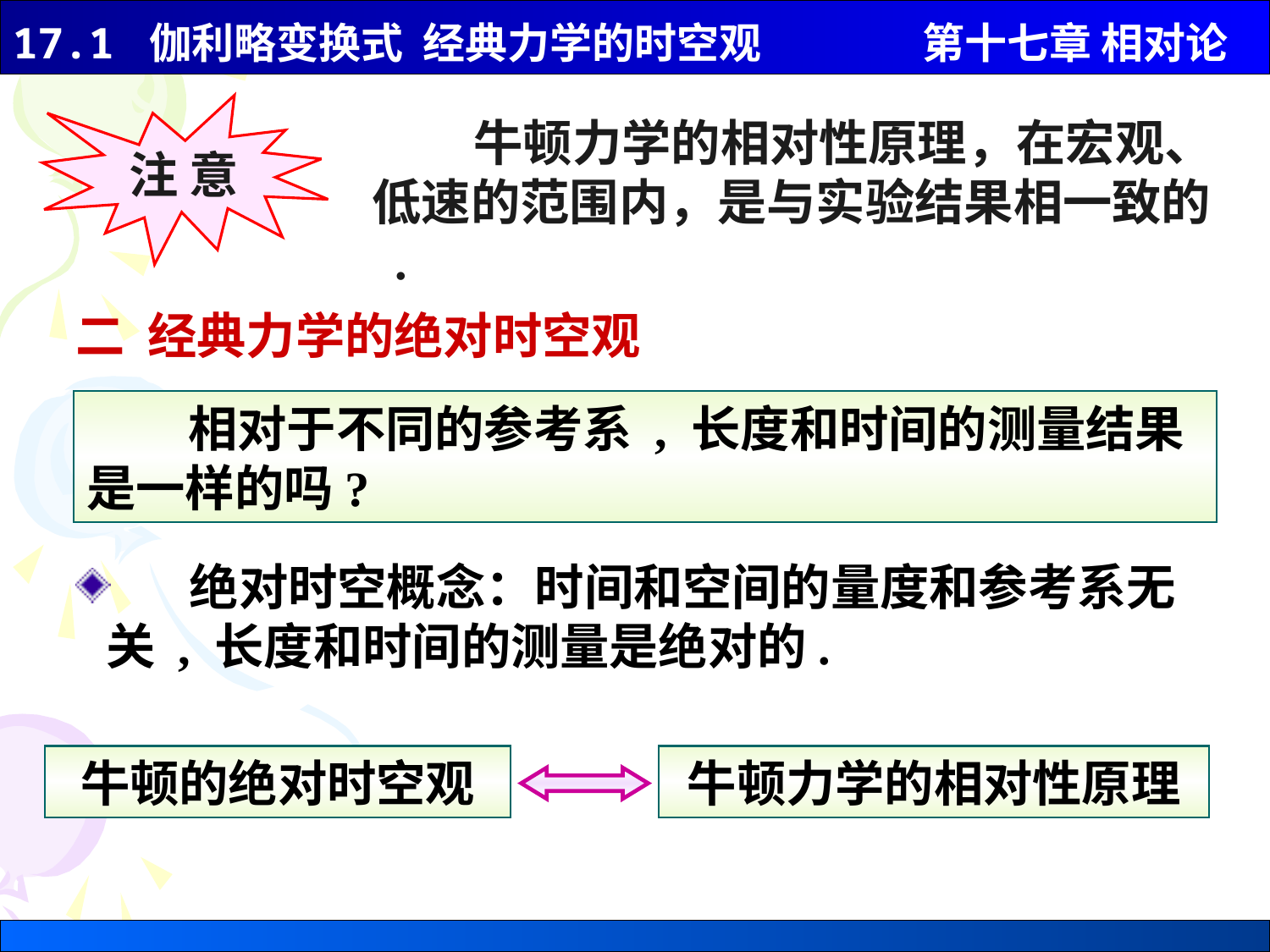

注 意
        牛顿力学的相对性原理，在宏观、低速的范围内，是与实验结果相一致的 .
二  经典力学的绝对时空观
        相对于不同的参考系 , 长度和时间的测量结果是一样的吗?
      绝对时空概念：时间和空间的量度和参考系无关 , 长度和时间的测量是绝对的.
牛顿的绝对时空观
牛顿力学的相对性原理